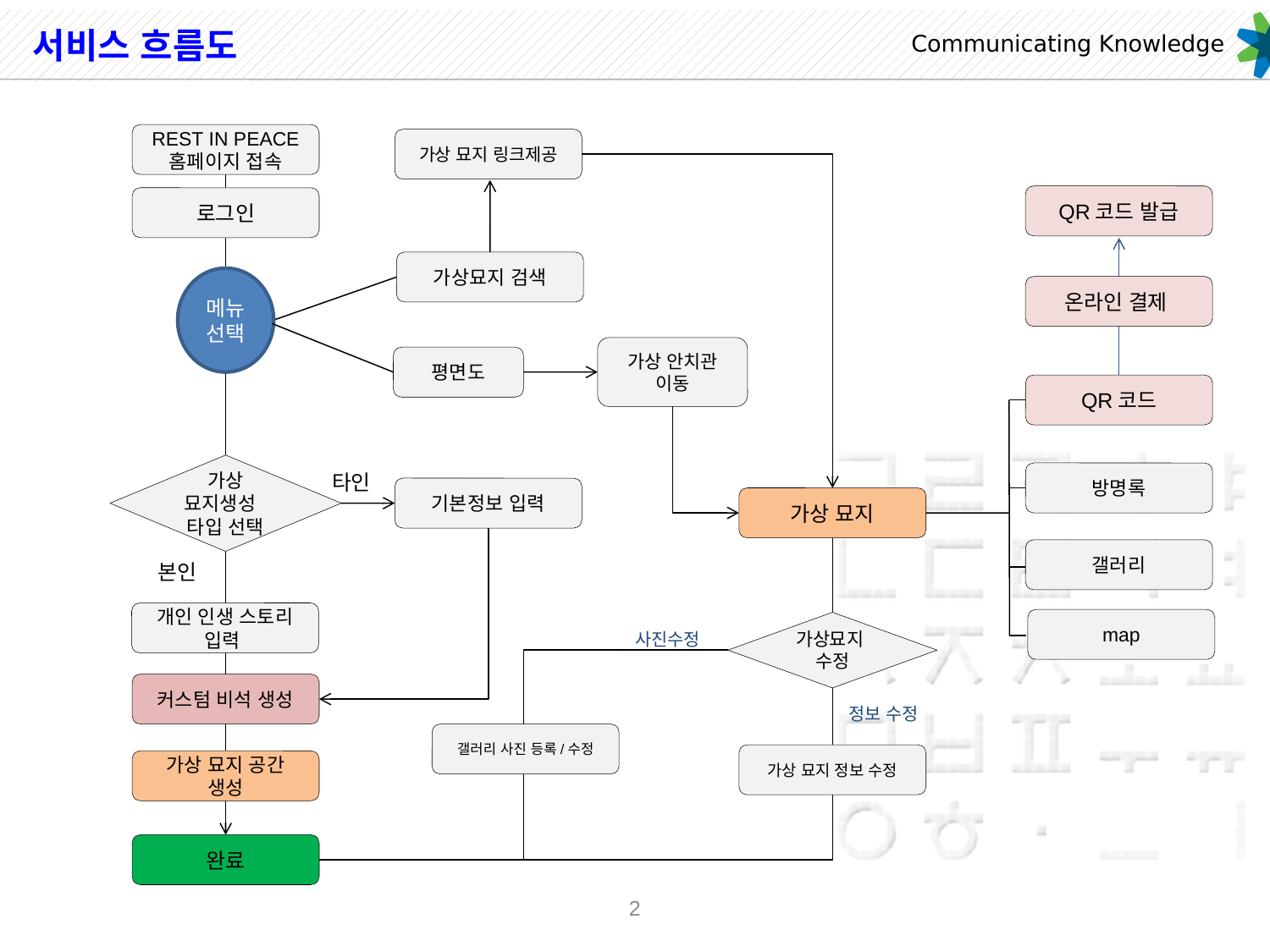

# 서비스 흐름도
REST IN PEACE 홈페이지 접속
가상 묘지 링크제공
로그인
가상묘지 검색
메뉴선택
가상 안치관 이동
평면도
QR코드
방명록
갤러리
map
가상 묘지생성
타입 선택
타인
기본정보 입력
가상 묘지
본인
개인 인생 스토리 입력
가상묘지  수정
사진수정
커스텀 비석 생성
정보 수정
갤러리 사진 등록/수정
가상 묘지 정보 수정
가상 묘지 공간
생성
완료
QR코드 발급
온라인 결제
2